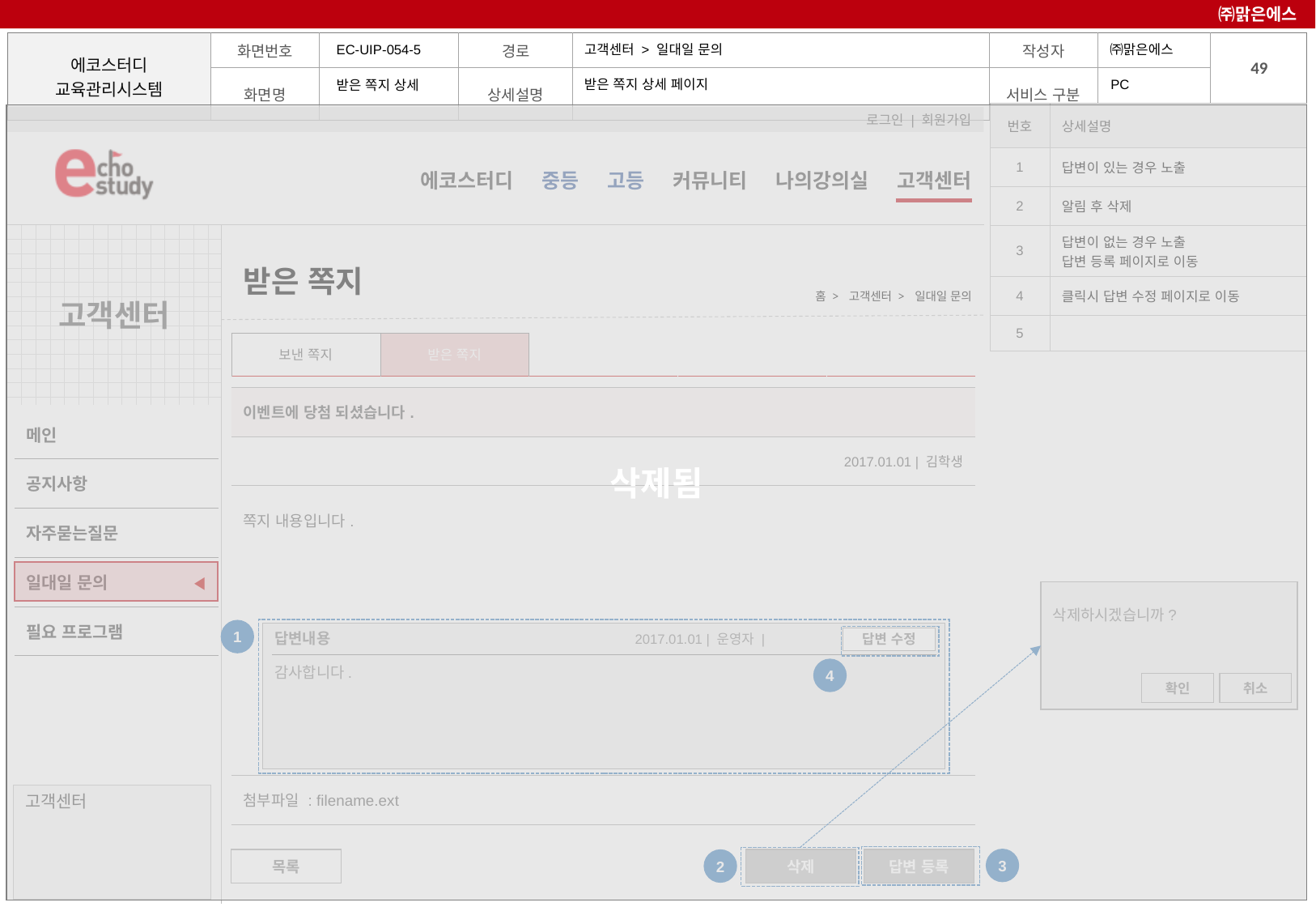

㈜맑은에스
고객센터 > 일대일 문의
EC-UIP-054-5
PC
받은 쪽지 상세 페이지
받은 쪽지 상세
| 번호 | 상세설명 |
| --- | --- |
| 1 | 답변이 있는 경우 노출 |
| 2 | 알림 후 삭제 |
| 3 | 답변이 없는 경우 노출 답변 등록 페이지로 이동 |
| 4 | 클릭시 답변 수정 페이지로 이동 |
| 5 |  |
삭제됨

# 받은 쪽지
홈 > 고객센터 > 일대일 문의
| 보낸 쪽지 | 받은 쪽지 |  |  |  |
| --- | --- | --- | --- | --- |
| 이벤트에 당첨 되셨습니다. |  |
| --- | --- |
|  | 2017.01.01 | 김학생 |
| 쪽지 내용입니다. |  |
| 첨부파일 : filename.ext |  |
◀
삭제하시겠습니까?

1
답변내용                                                                       2017.01.01 | 운영자 |

감사합니다.

답변 수정
4
확인
취소

3
2
목록
삭제
답변 등록